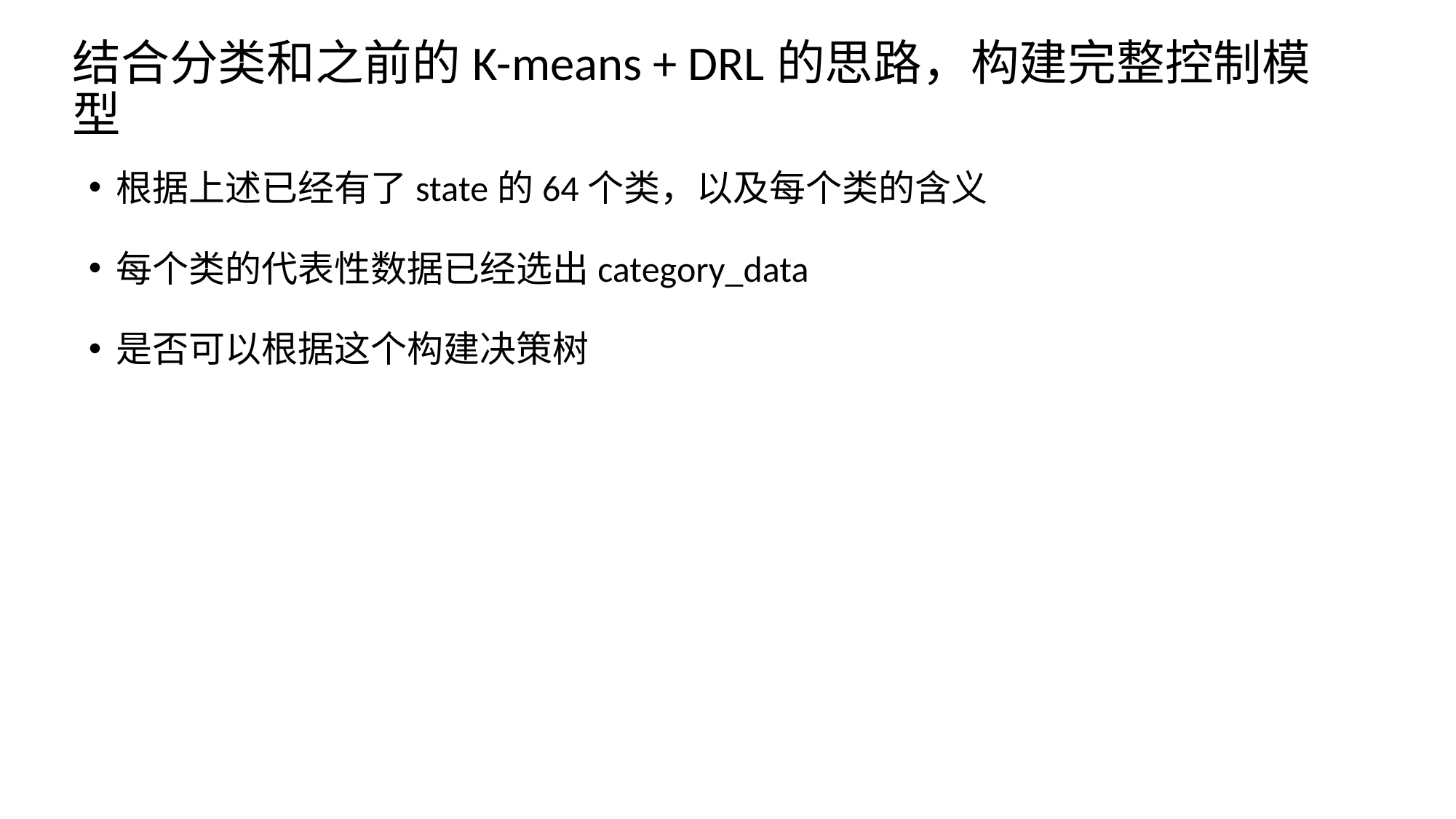

# 结合分类和之前的K-means + DRL的思路，构建完整控制模型
根据上述已经有了state的64个类，以及每个类的含义
每个类的代表性数据已经选出category_data
是否可以根据这个构建决策树